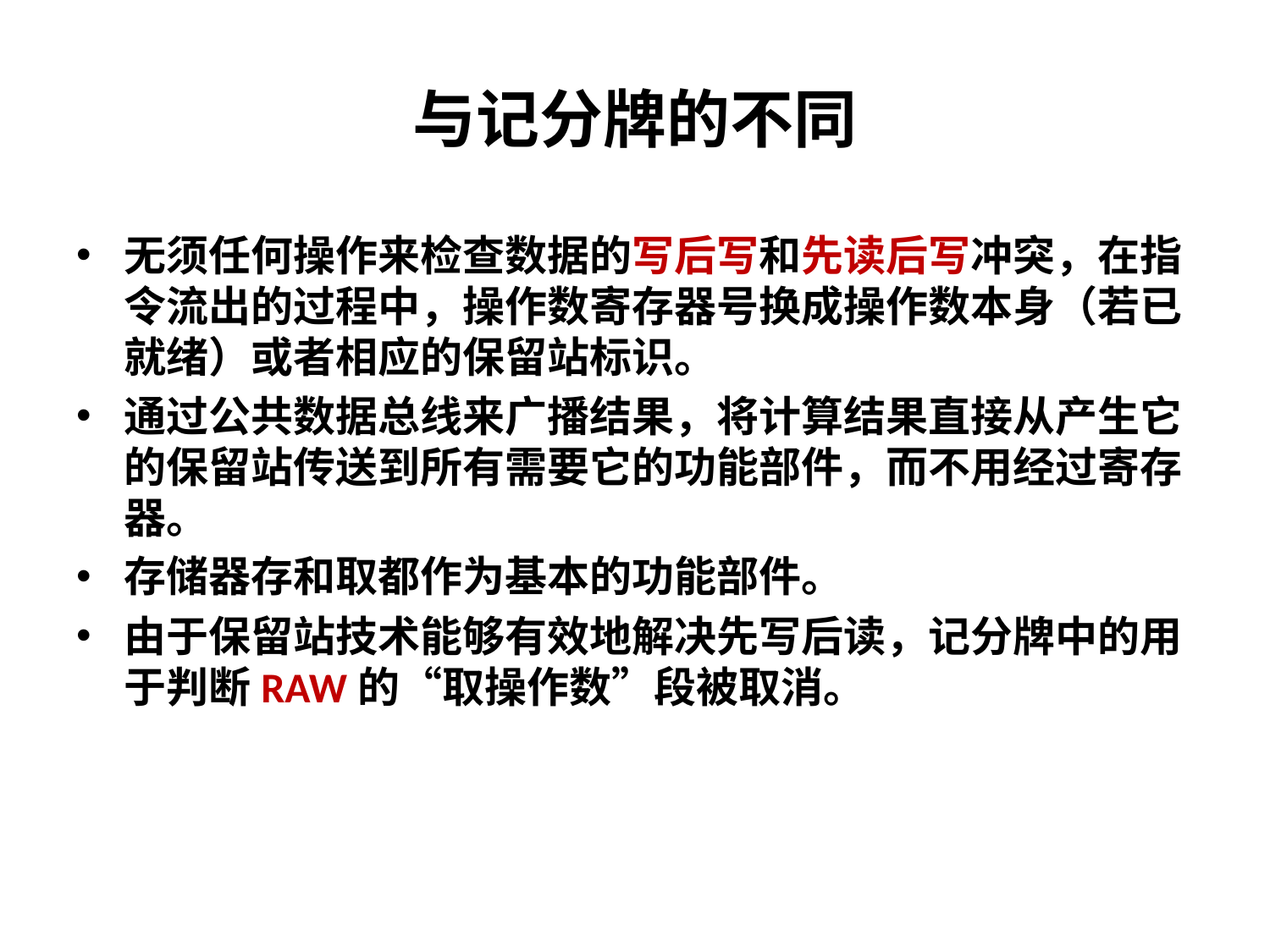

与记分牌的不同
无须任何操作来检查数据的写后写和先读后写冲突，在指令流出的过程中，操作数寄存器号换成操作数本身（若已就绪）或者相应的保留站标识。
通过公共数据总线来广播结果，将计算结果直接从产生它的保留站传送到所有需要它的功能部件，而不用经过寄存器。
存储器存和取都作为基本的功能部件。
由于保留站技术能够有效地解决先写后读，记分牌中的用于判断RAW的“取操作数”段被取消。